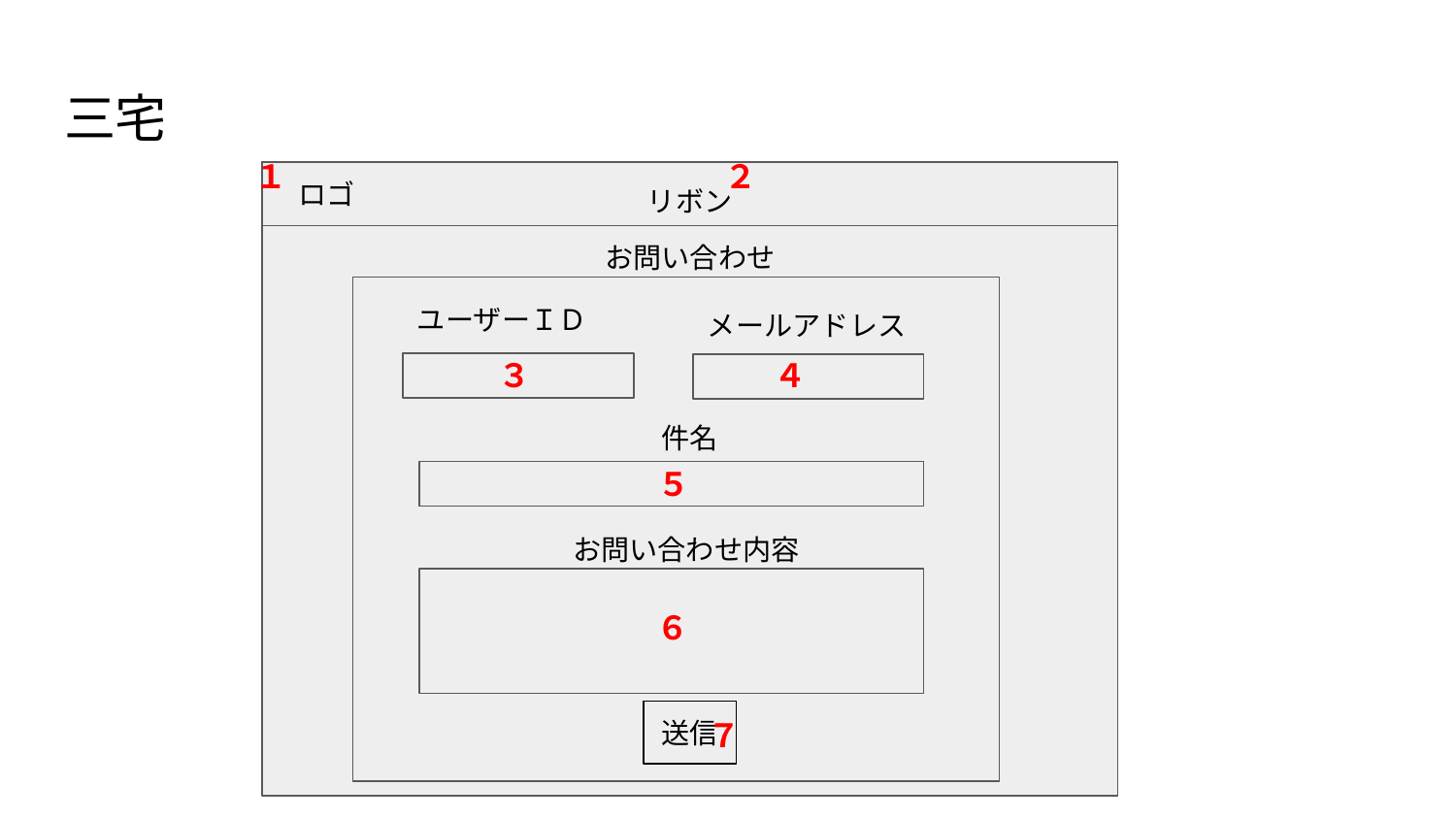

# 三宅
２
１

ロゴ
リボン
お問い合わせ

ユーザーＩＤ
メールアドレス
４
３

件名
５

お問い合わせ内容

ID
６
７
送信